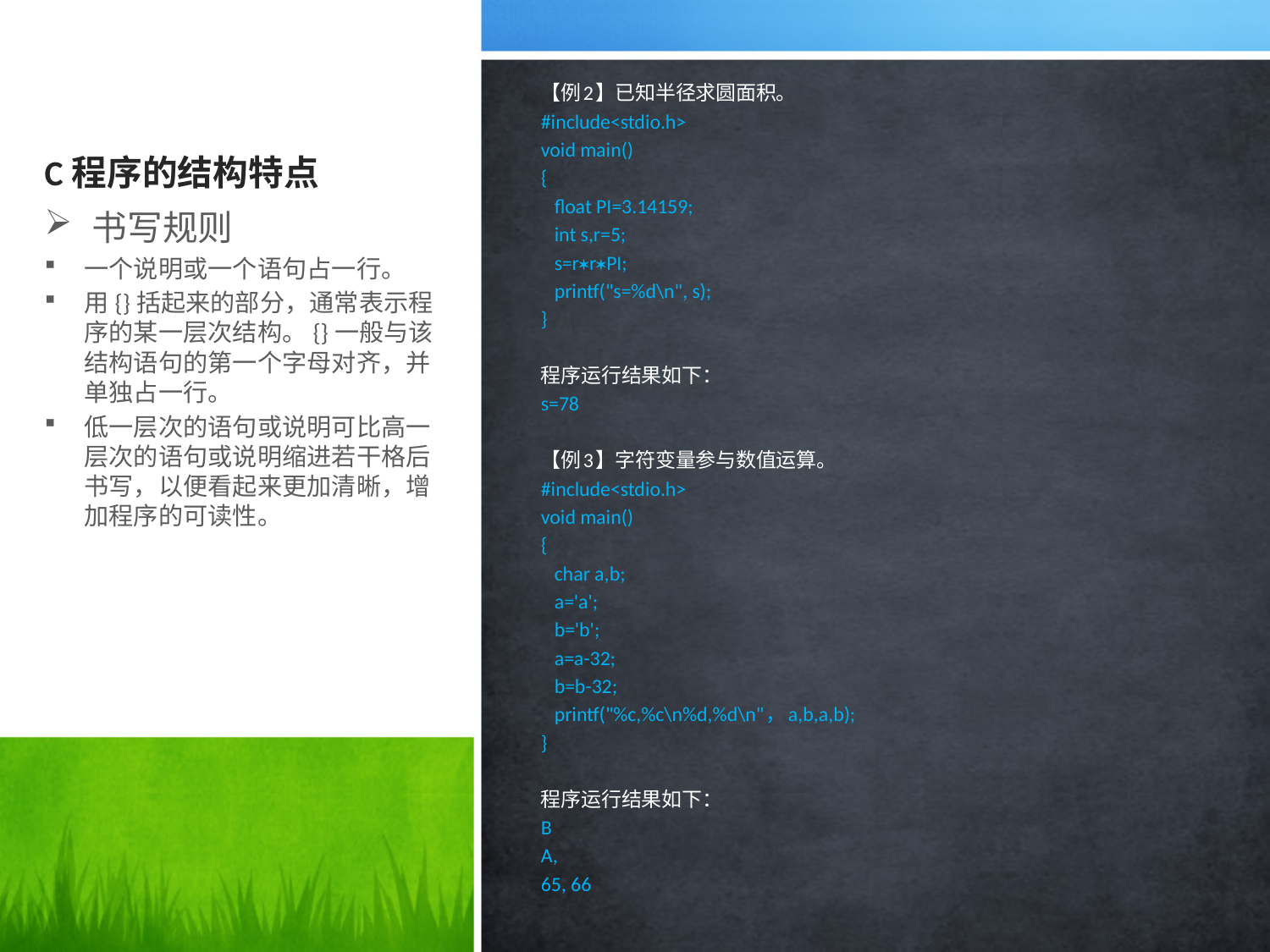

【例2】已知半径求圆面积。
#include<stdio.h>
void main()
{
   float PI=3.14159;
   int s,r=5;
   s=r∗r∗PI;
   printf("s=%d\n", s);
}

程序运行结果如下：
s=78

【例3】字符变量参与数值运算。
#include<stdio.h>
void main()
{
   char a,b;
   a='a';
   b='b';
   a=a-32;
   b=b-32;
   printf("%c,%c\n%d,%d\n"，a,b,a,b);
}

程序运行结果如下：
B
A,
65, 66

# C程序的结构特点
书写规则
一个说明或一个语句占一行。
用{}括起来的部分，通常表示程序的某一层次结构。{}一般与该结构语句的第一个字母对齐，并单独占一行。
低一层次的语句或说明可比高一层次的语句或说明缩进若干格后书写，以便看起来更加清晰，增加程序的可读性。